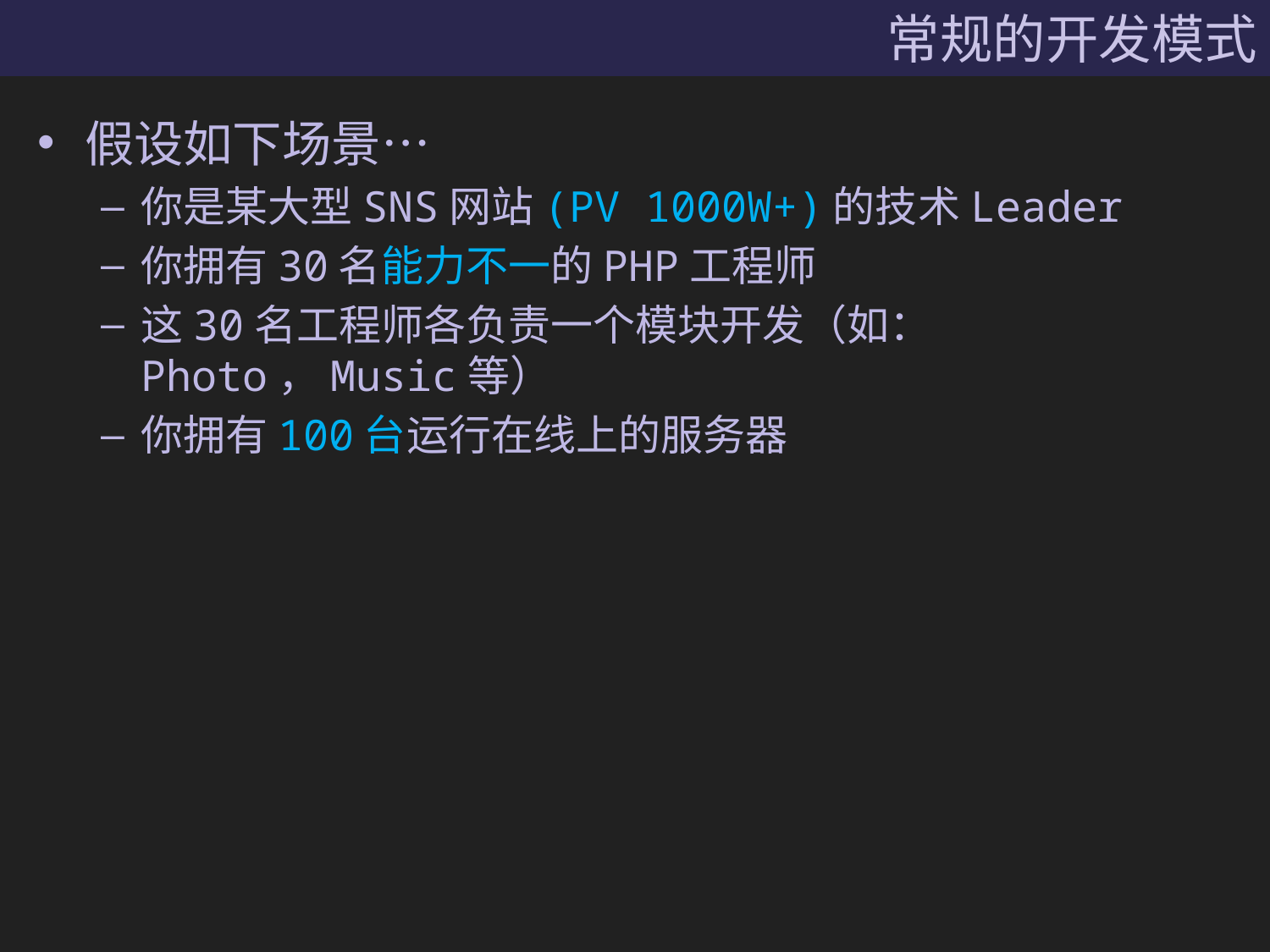

# 常规的开发模式
假设如下场景…
你是某大型SNS网站(PV 1000W+)的技术Leader
你拥有30名能力不一的PHP工程师
这30名工程师各负责一个模块开发（如：Photo，Music等）
你拥有100台运行在线上的服务器